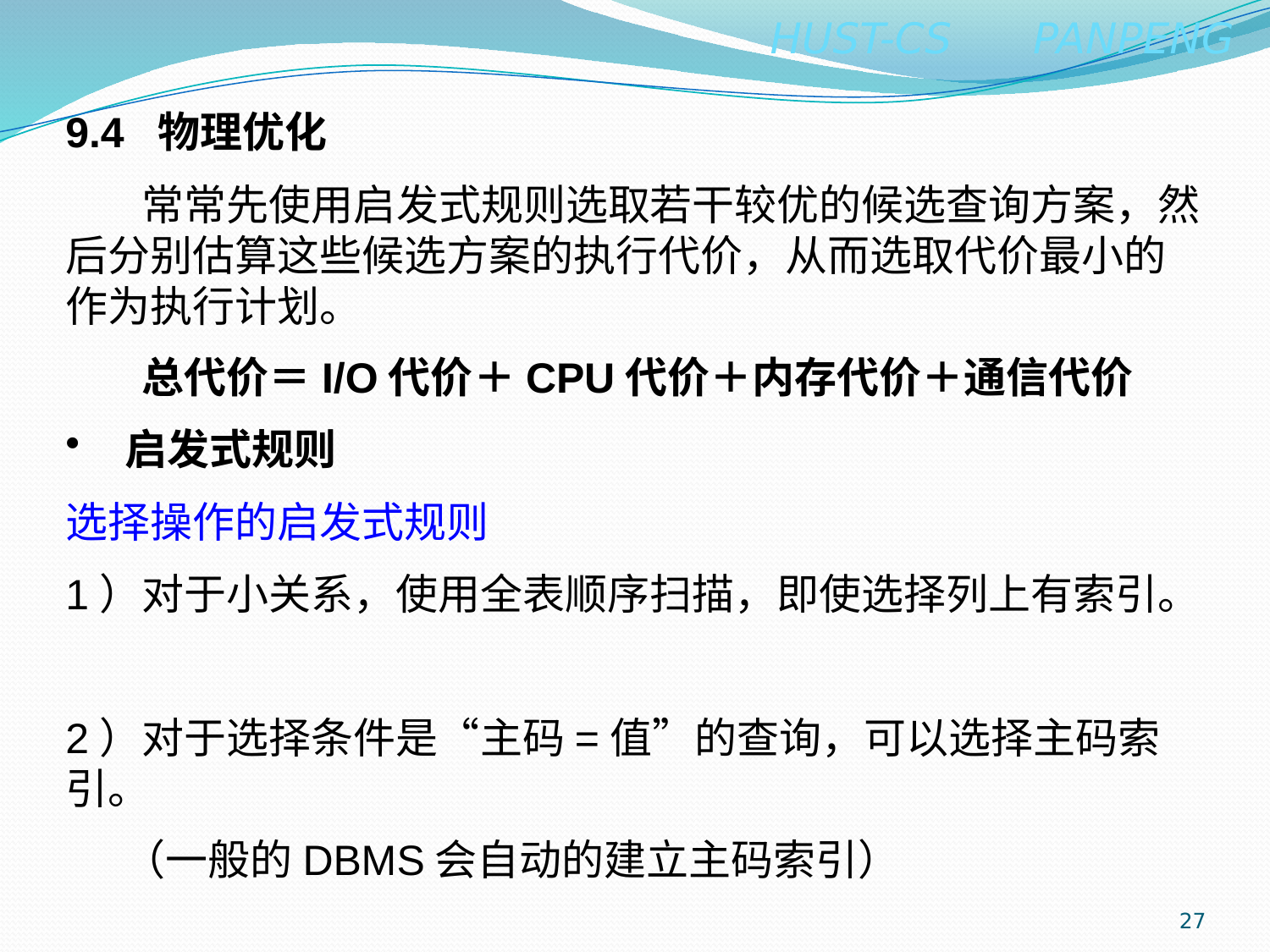

9.4  物理优化
       常常先使用启发式规则选取若干较优的候选查询方案，然后分别估算这些候选方案的执行代价，从而选取代价最小的作为执行计划。
       总代价＝I/O代价＋CPU代价＋内存代价＋通信代价
  启发式规则
选择操作的启发式规则
1）对于小关系，使用全表顺序扫描，即使选择列上有索引。

2）对于选择条件是“主码=值”的查询，可以选择主码索引。
     （一般的DBMS会自动的建立主码索引）
27